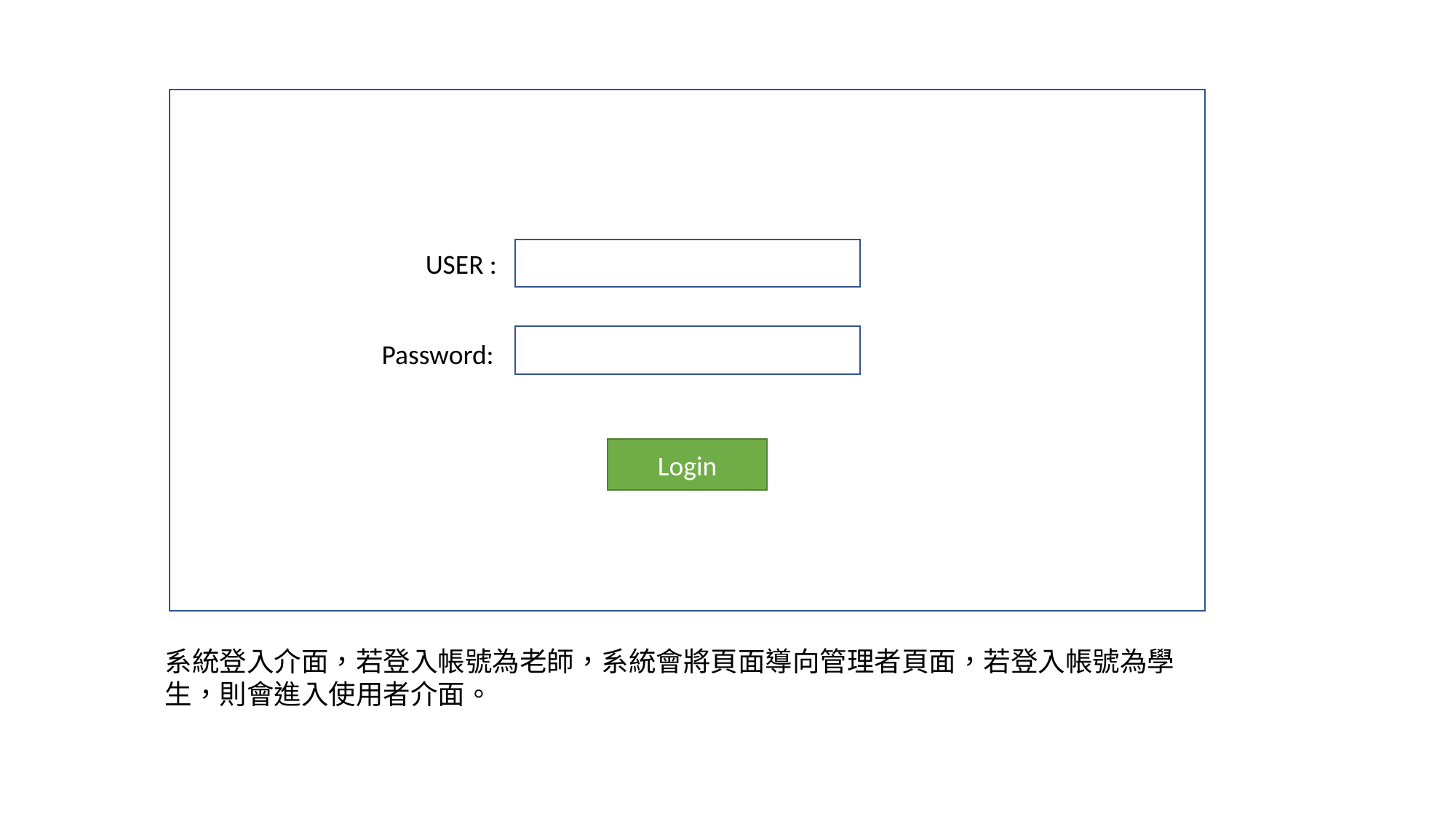

USER :

Password:
Login
系統登入介面，若登入帳號為老師，系統會將頁面導向管理者頁面，若登入帳號為學生，則會進入使用者介面。